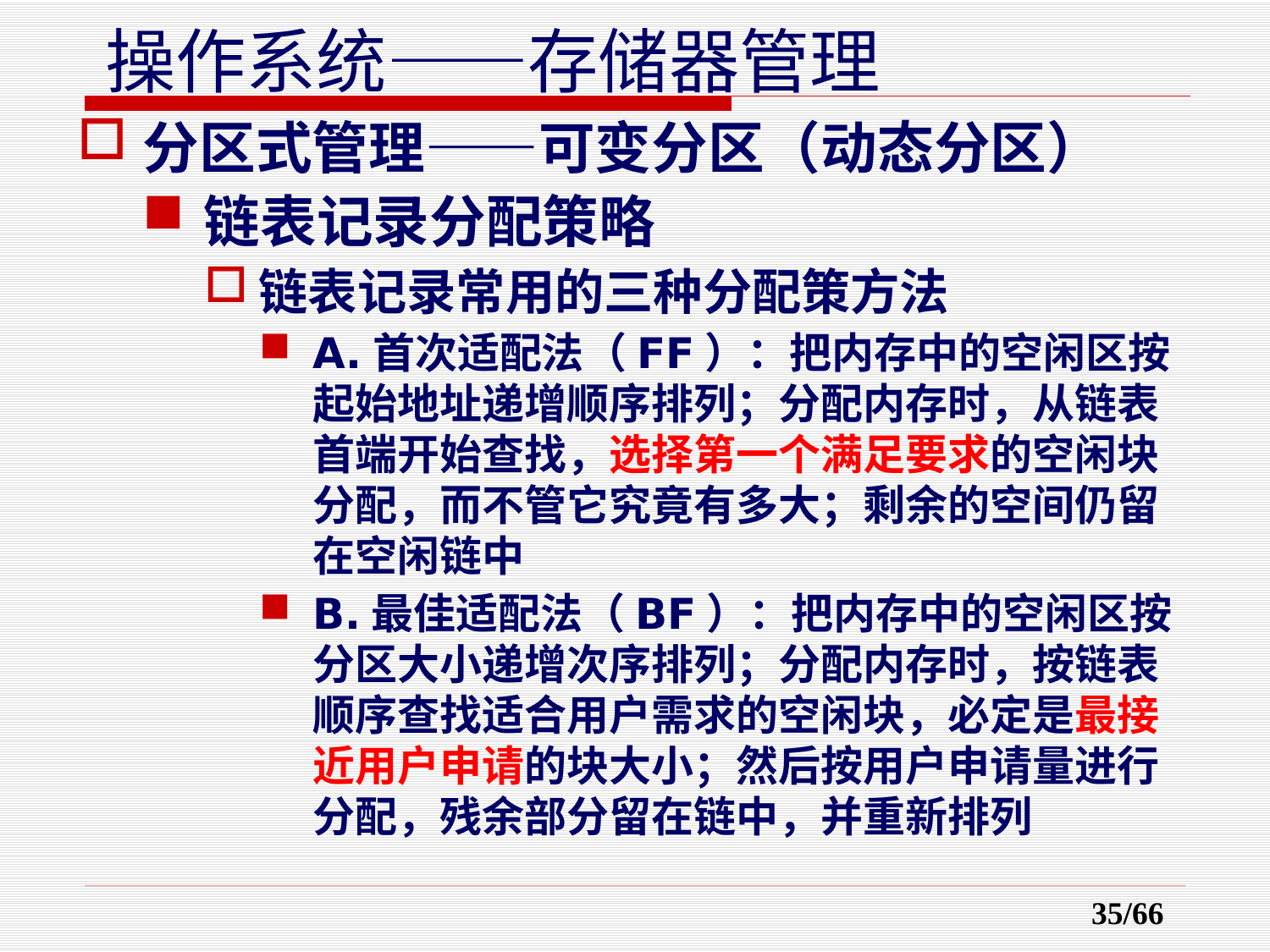

分区式管理——可变分区（动态分区）
链表记录分配策略
链表记录常用的三种分配策方法
A.首次适配法（FF）：把内存中的空闲区按起始地址递增顺序排列；分配内存时，从链表首端开始查找，选择第一个满足要求的空闲块分配，而不管它究竟有多大；剩余的空间仍留在空闲链中
B.最佳适配法（BF）：把内存中的空闲区按分区大小递增次序排列；分配内存时，按链表顺序查找适合用户需求的空闲块，必定是最接近用户申请的块大小；然后按用户申请量进行分配，残余部分留在链中，并重新排列